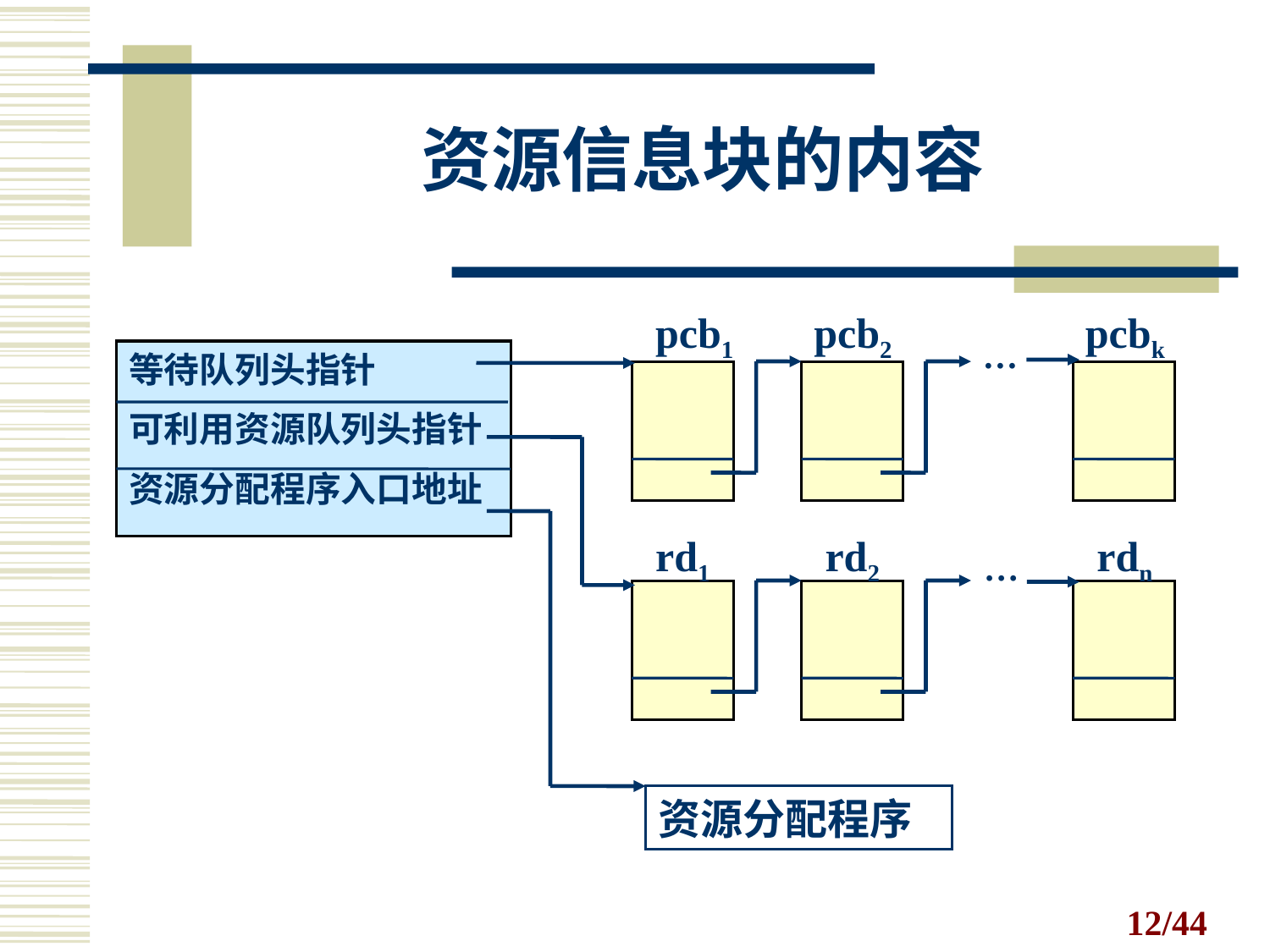

# 资源信息块的内容
pcb1
pcb2
pcbk
 …
等待队列头指针
可利用资源队列头指针
资源分配程序入口地址

rd1
rd2
rdn
…

资源分配程序
12/44